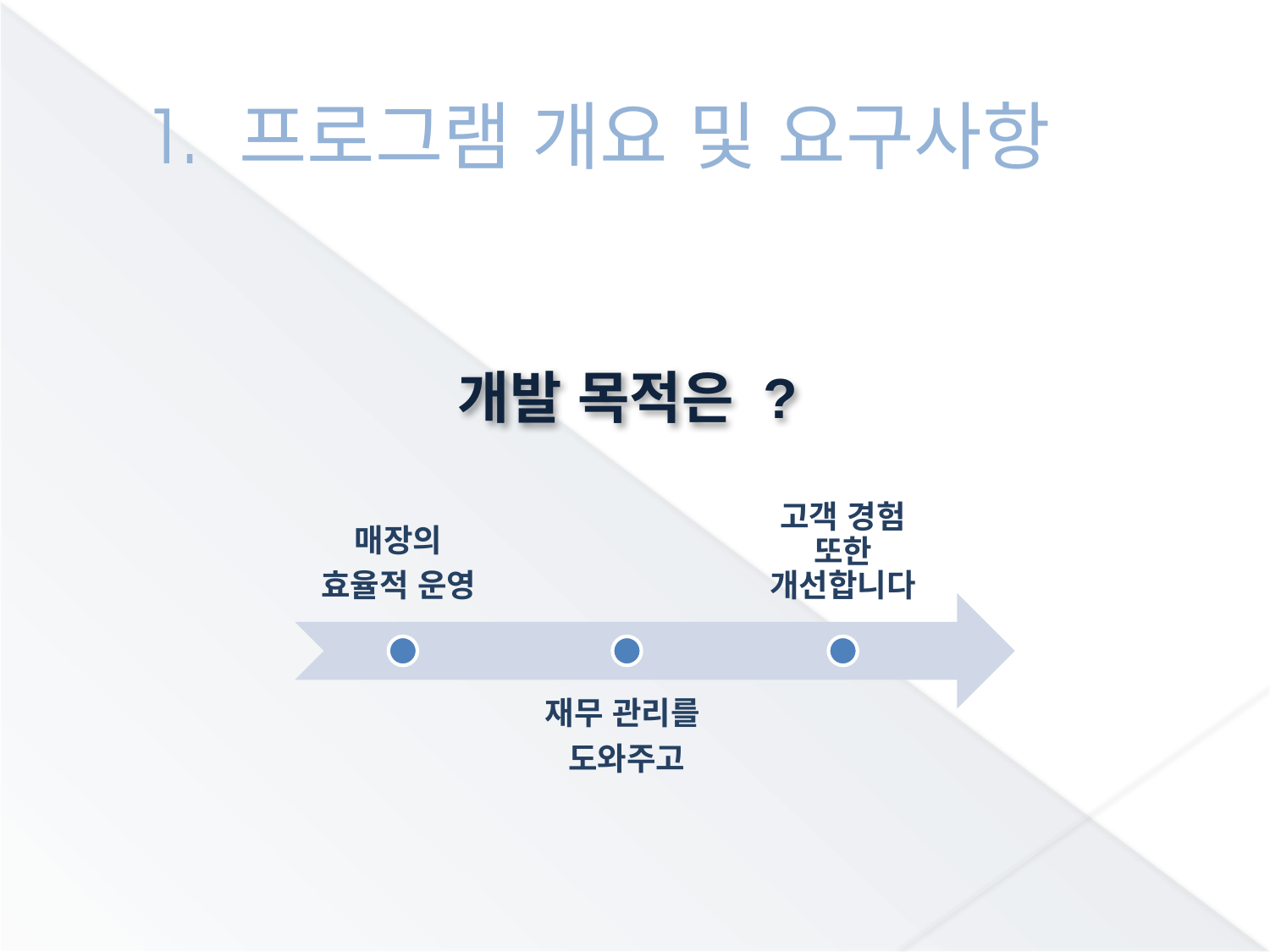

# 1. 프로그램 개요 및 요구사항
 개발 목적은 ?
매장의
효율적 운영
재무 관리를
도와주고
고객 경험 또한 개선합니다